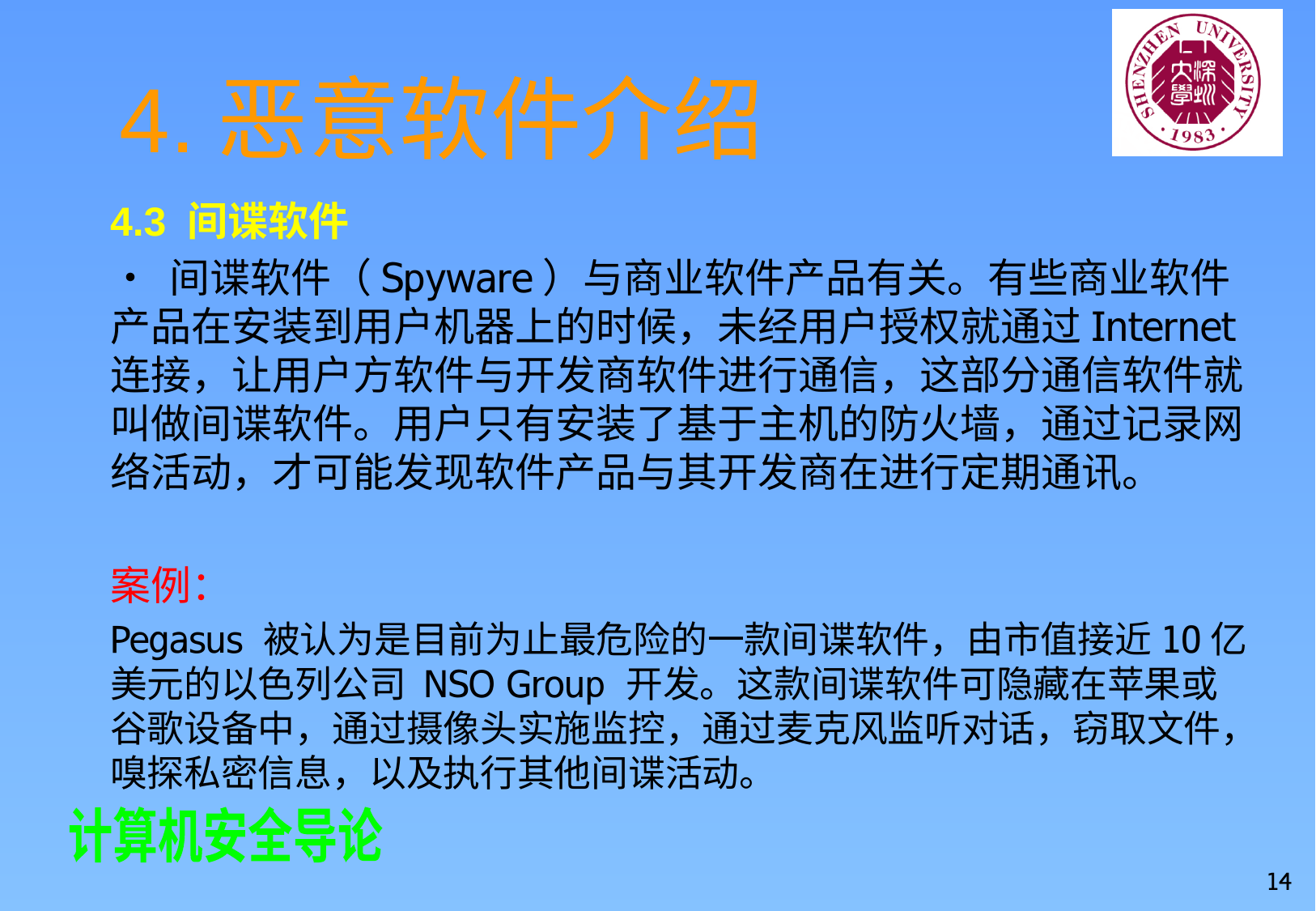

# 4.恶意软件介绍
4.3 间谍软件
• 间谍软件（Spyware）与商业软件产品有关。有些商业软件产品在安装到用户机器上的时候，未经用户授权就通过Internet连接，让用户方软件与开发商软件进行通信，这部分通信软件就叫做间谍软件。用户只有安装了基于主机的防火墙，通过记录网络活动，才可能发现软件产品与其开发商在进行定期通讯。

案例：
Pegasus 被认为是目前为止最危险的一款间谍软件，由市值接近10亿美元的以色列公司 NSO Group 开发。这款间谍软件可隐藏在苹果或谷歌设备中，通过摄像头实施监控，通过麦克风监听对话，窃取文件，嗅探私密信息，以及执行其他间谍活动。

14